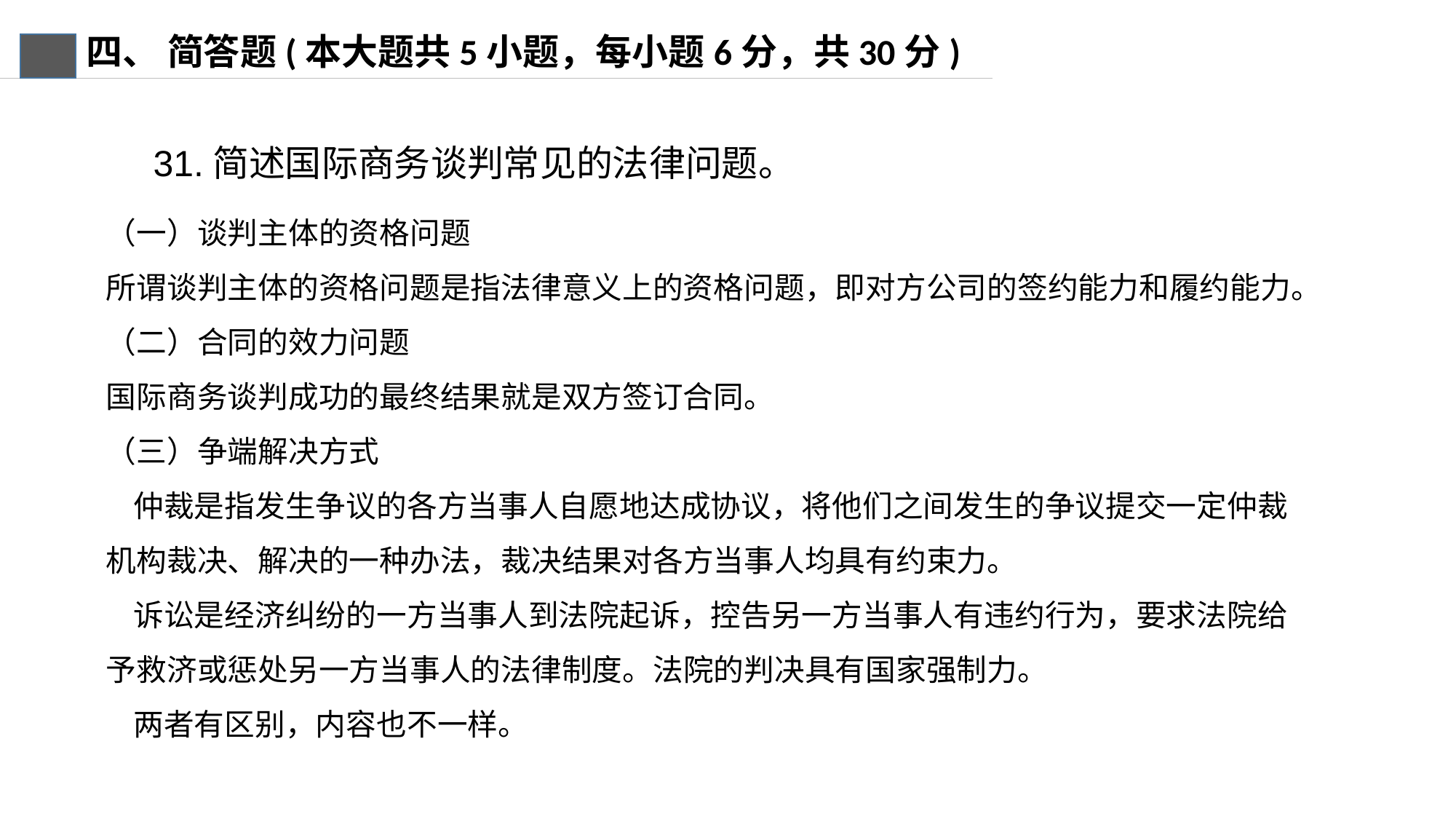

四、 简答题(本大题共5小题，每小题6分，共30分)

31.简述国际商务谈判常见的法律问题。
（一）谈判主体的资格问题
所谓谈判主体的资格问题是指法律意义上的资格问题，即对方公司的签约能力和履约能力。
（二）合同的效力问题
国际商务谈判成功的最终结果就是双方签订合同。
（三）争端解决方式
   仲裁是指发生争议的各方当事人自愿地达成协议，将他们之间发生的争议提交一定仲裁机构裁决、解决的一种办法，裁决结果对各方当事人均具有约束力。
   诉讼是经济纠纷的一方当事人到法院起诉，控告另一方当事人有违约行为，要求法院给予救济或惩处另一方当事人的法律制度。法院的判决具有国家强制力。
   两者有区别，内容也不一样。